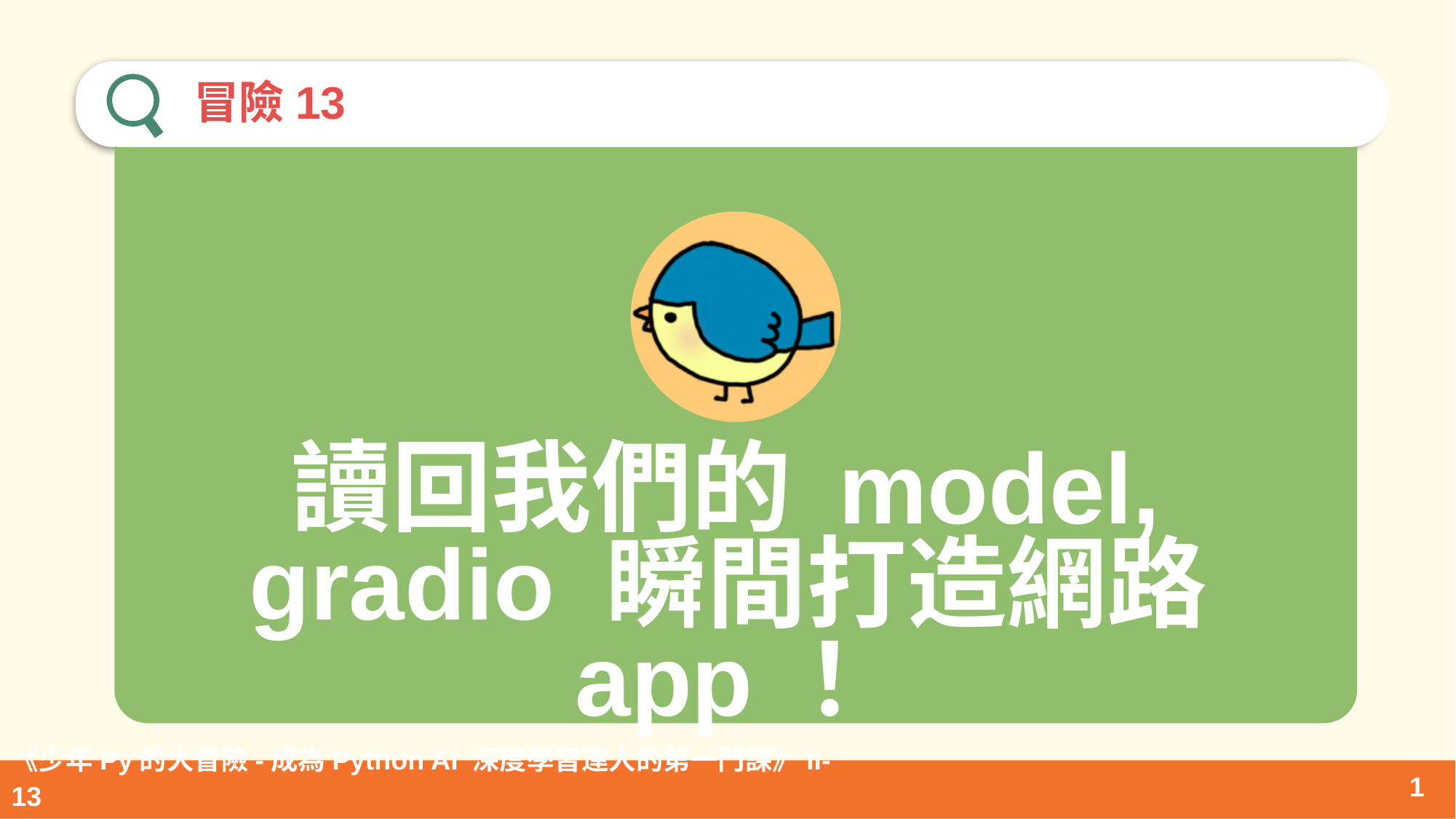

冒險13
讀回我們的 model,
gradio 瞬間打造網路app ！
1